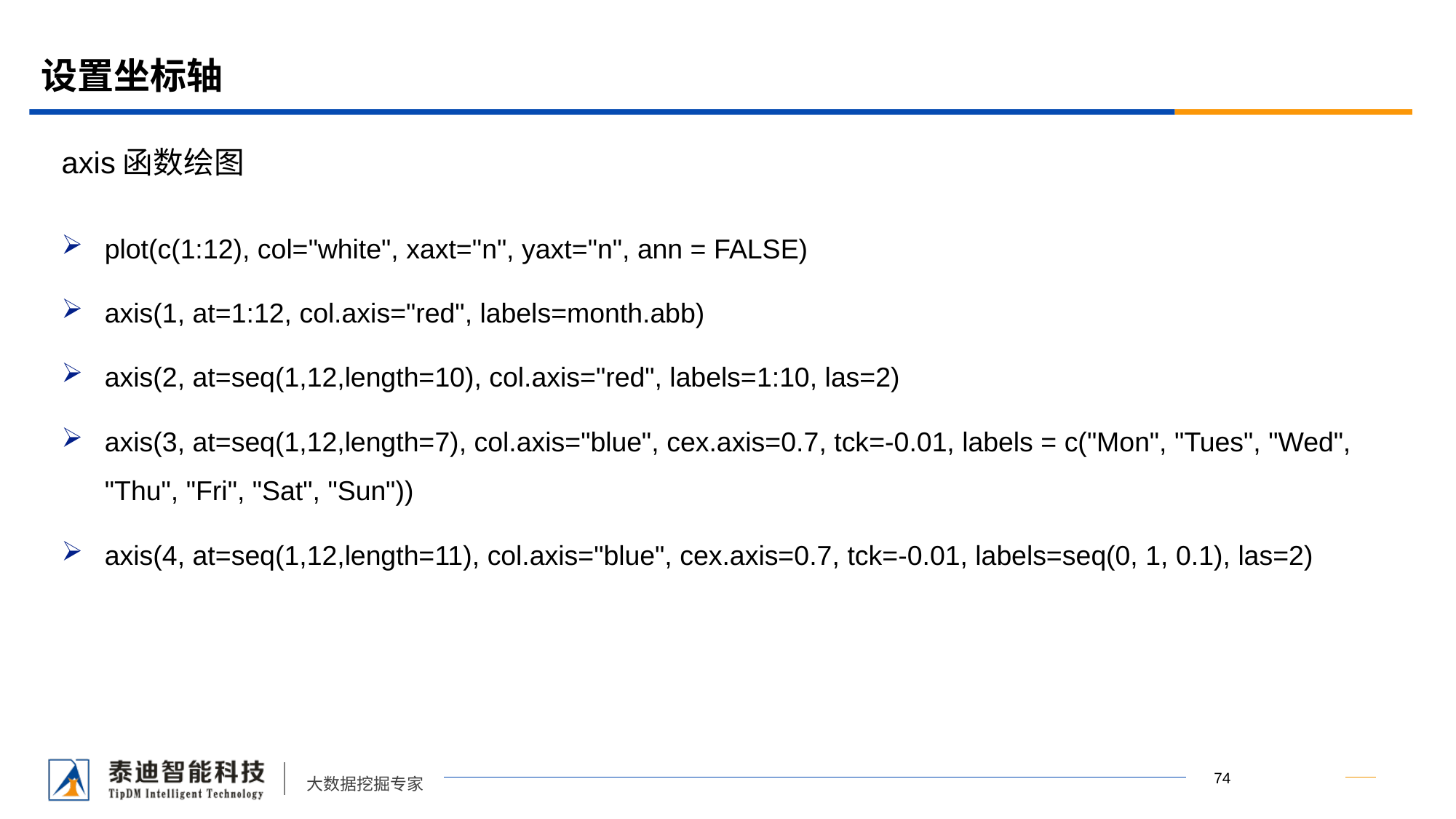

# 设置坐标轴
axis函数绘图
plot(c(1:12), col="white", xaxt="n", yaxt="n", ann = FALSE)
axis(1, at=1:12, col.axis="red", labels=month.abb)
axis(2, at=seq(1,12,length=10), col.axis="red", labels=1:10, las=2)
axis(3, at=seq(1,12,length=7), col.axis="blue", cex.axis=0.7, tck=-0.01, labels = c("Mon", "Tues", "Wed", "Thu", "Fri", "Sat", "Sun"))
axis(4, at=seq(1,12,length=11), col.axis="blue", cex.axis=0.7, tck=-0.01, labels=seq(0, 1, 0.1), las=2)